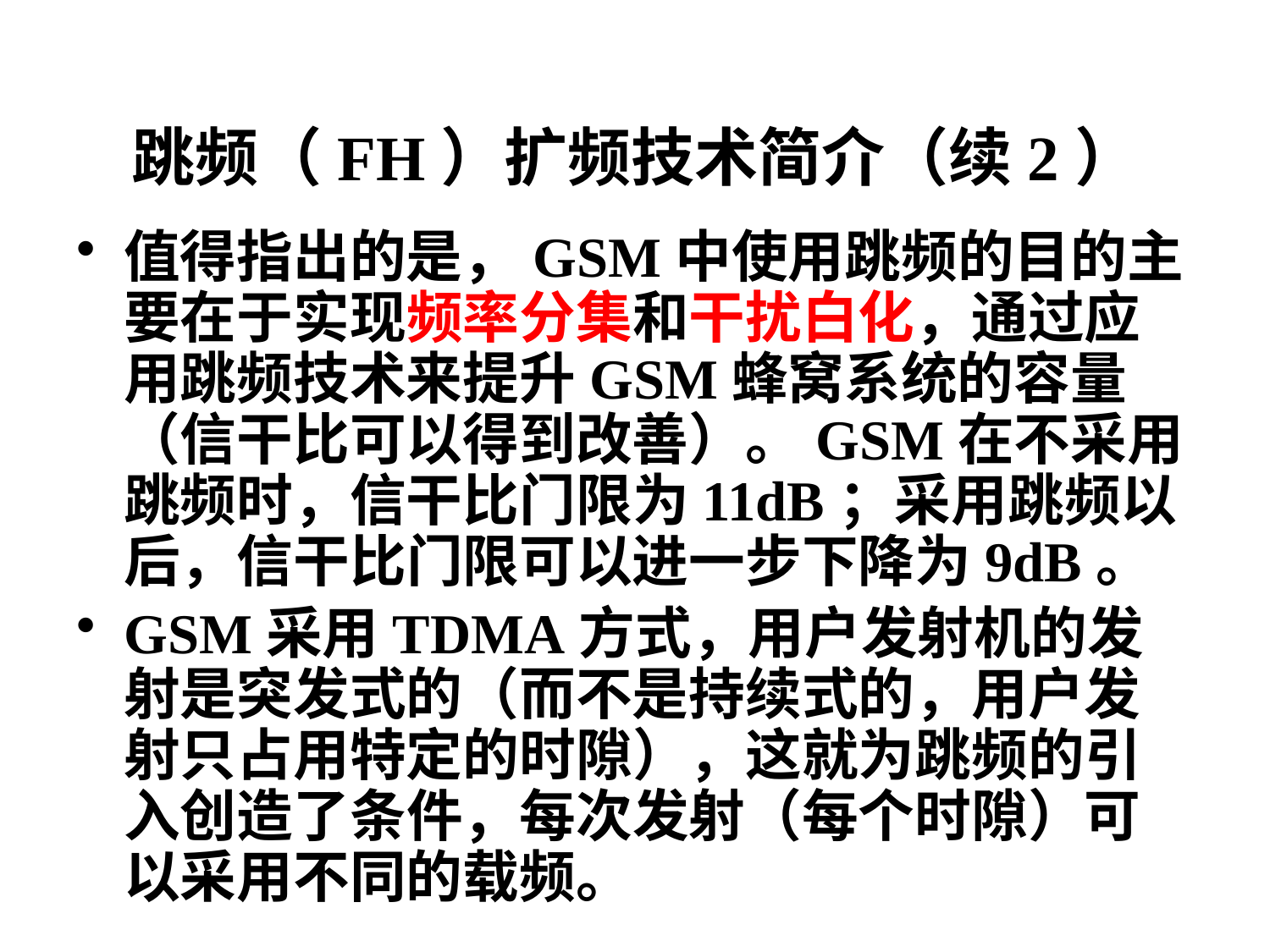

# 跳频（FH）扩频技术简介（续2）
值得指出的是，GSM中使用跳频的目的主要在于实现频率分集和干扰白化，通过应用跳频技术来提升GSM蜂窝系统的容量（信干比可以得到改善）。GSM在不采用跳频时，信干比门限为11dB；采用跳频以后，信干比门限可以进一步下降为9dB。
GSM采用TDMA方式，用户发射机的发射是突发式的（而不是持续式的，用户发射只占用特定的时隙），这就为跳频的引入创造了条件，每次发射（每个时隙）可以采用不同的载频。